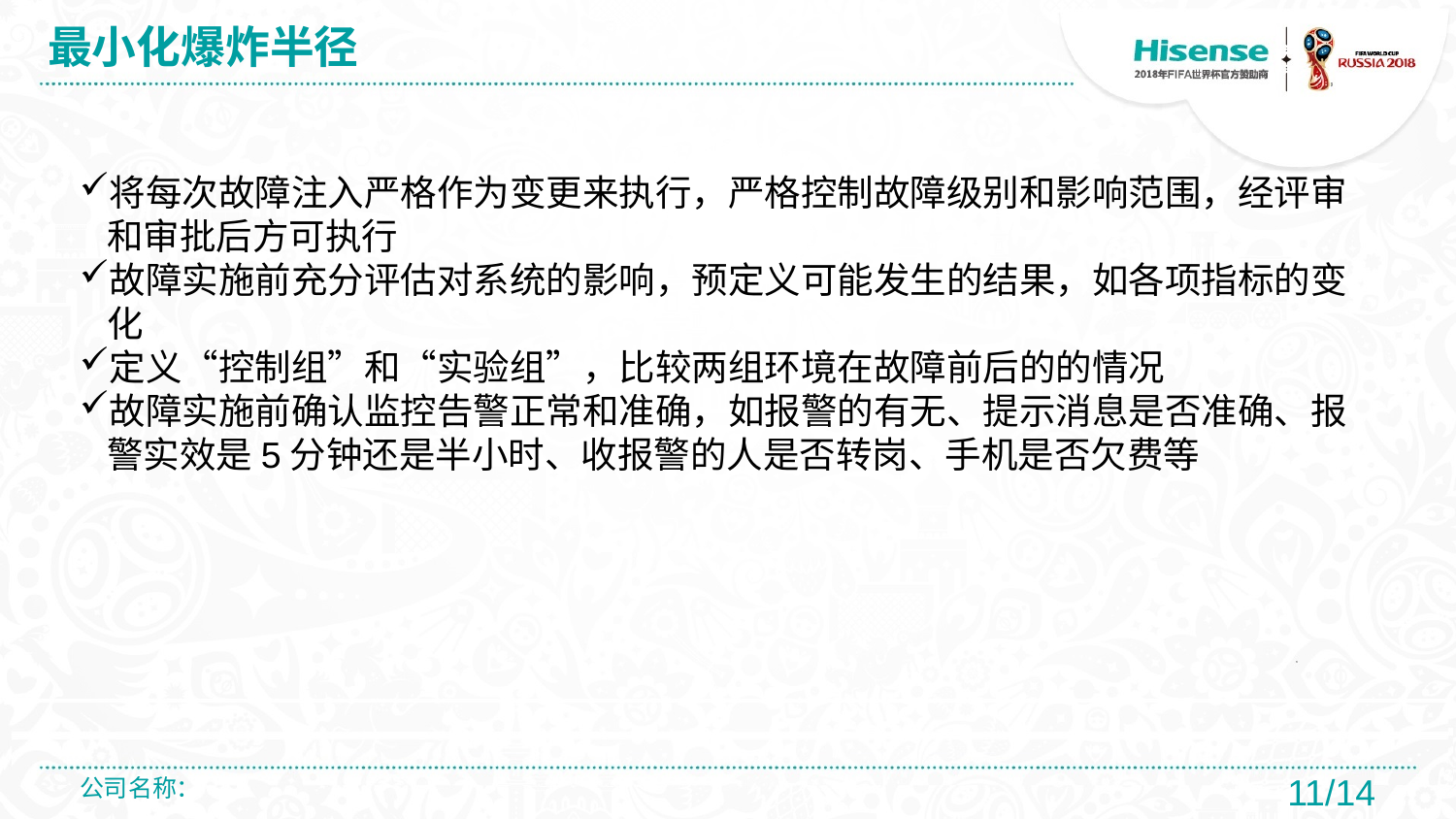

# 最小化爆炸半径

将每次故障注入严格作为变更来执行，严格控制故障级别和影响范围，经评审和审批后方可执行
故障实施前充分评估对系统的影响，预定义可能发生的结果，如各项指标的变化
定义“控制组”和“实验组”，比较两组环境在故障前后的的情况
故障实施前确认监控告警正常和准确，如报警的有无、提示消息是否准确、报警实效是5分钟还是半小时、收报警的人是否转岗、手机是否欠费等

公司名称：
11/14